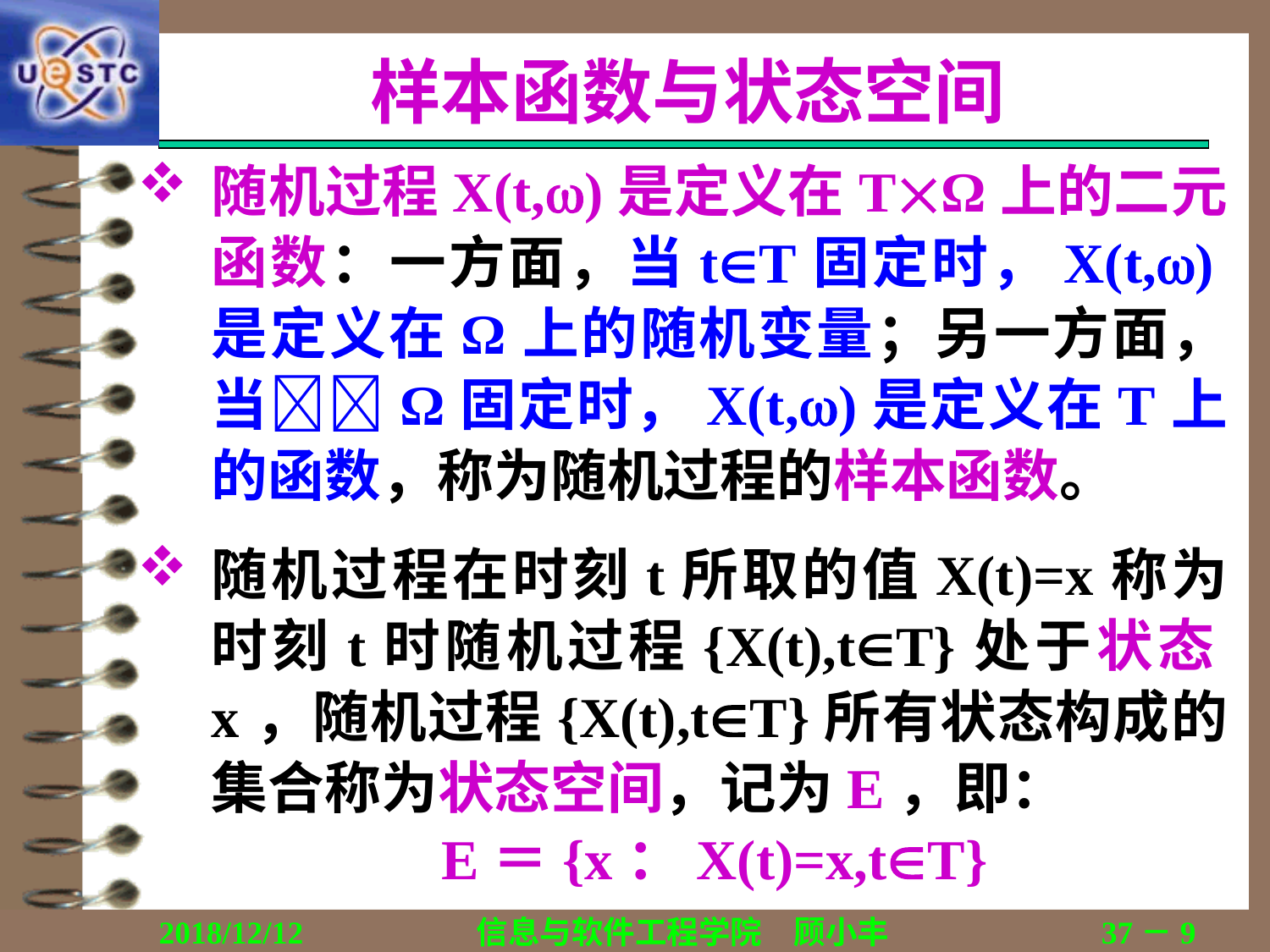

# 样本函数与状态空间
随机过程X(t,ω)是定义在T×Ω上的二元函数：一方面，当t∈T固定时，X(t,ω)是定义在Ω上的随机变量；另一方面，当ω∈Ω固定时，X(t,ω)是定义在T上的函数，称为随机过程的样本函数。
随机过程在时刻t所取的值X(t)=x称为时刻t时随机过程{X(t),t∈T}处于状态x，随机过程{X(t),t∈T}所有状态构成的集合称为状态空间，记为E，即：
E＝{x：X(t)=x,t∈T}
2018/12/12
信息与软件工程学院　顾小丰
37－9